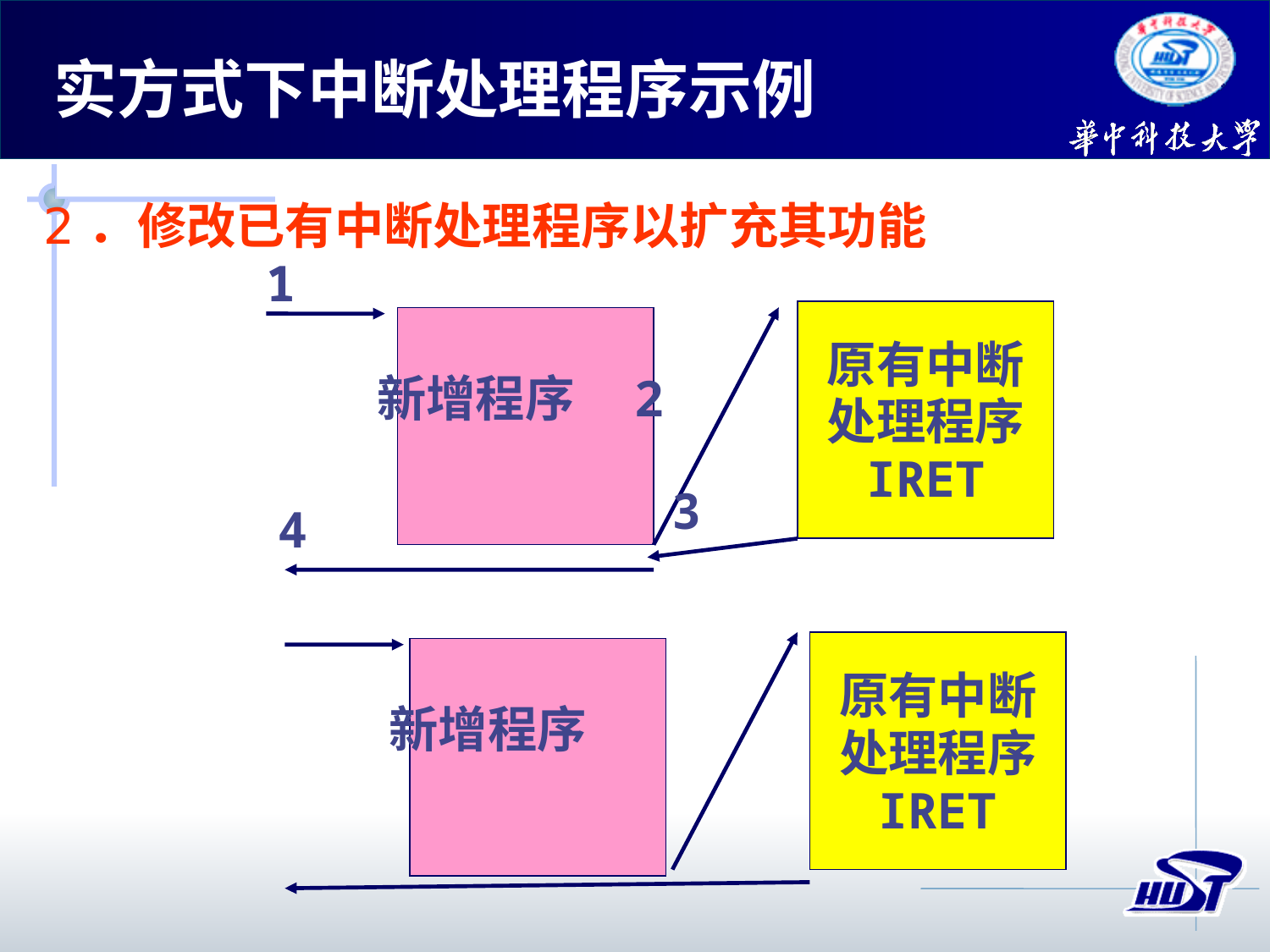

实方式下中断处理程序示例
2．修改已有中断处理程序以扩充其功能
1

原有中断
处理程序
IRET
新增程序

2
3

4

原有中断
处理程序
IRET
新增程序